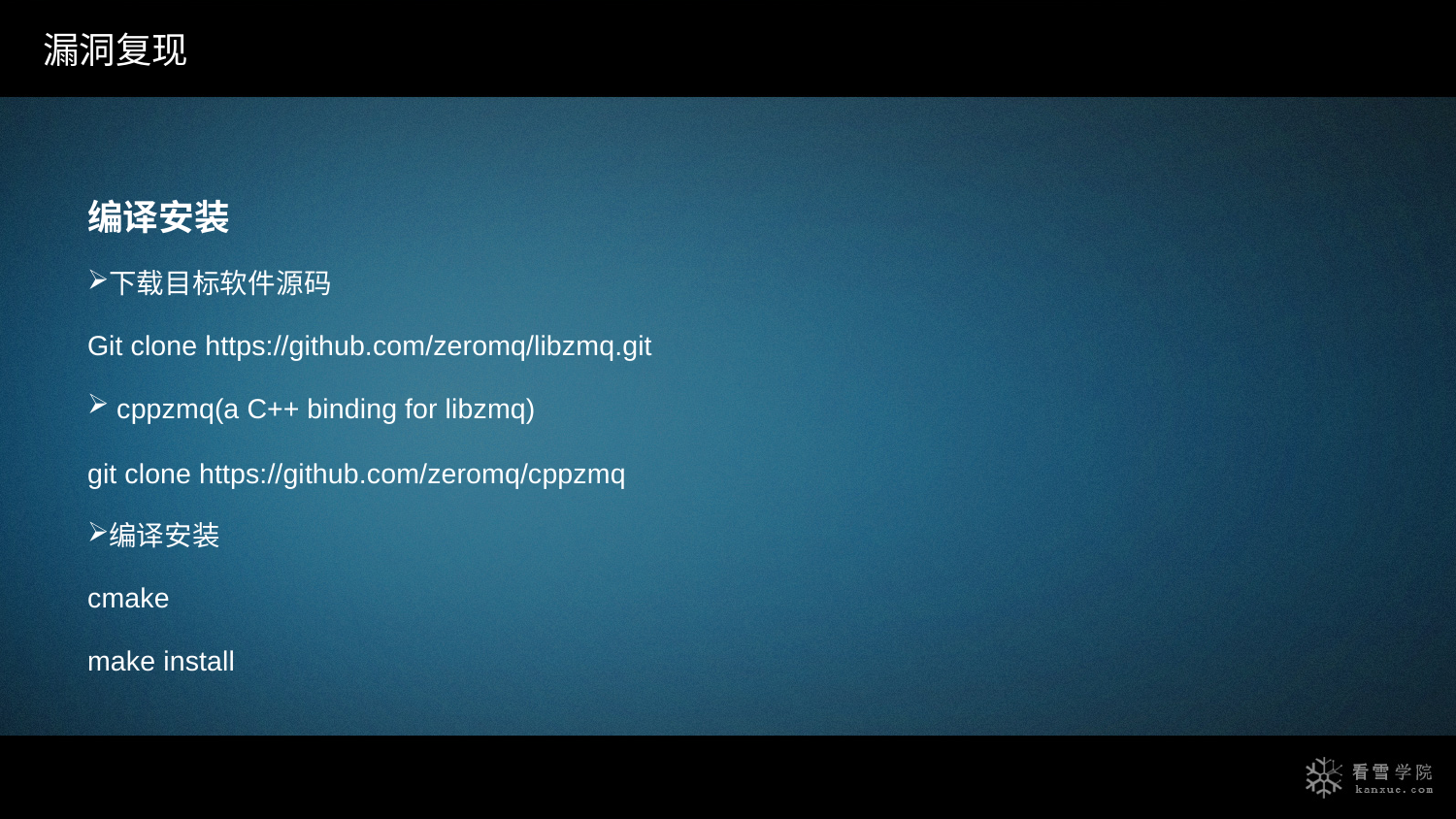

漏洞复现
编译安装
下载目标软件源码
Git clone https://github.com/zeromq/libzmq.git
 cppzmq(a C++ binding for libzmq)
git clone https://github.com/zeromq/cppzmq
编译安装
cmake
make install